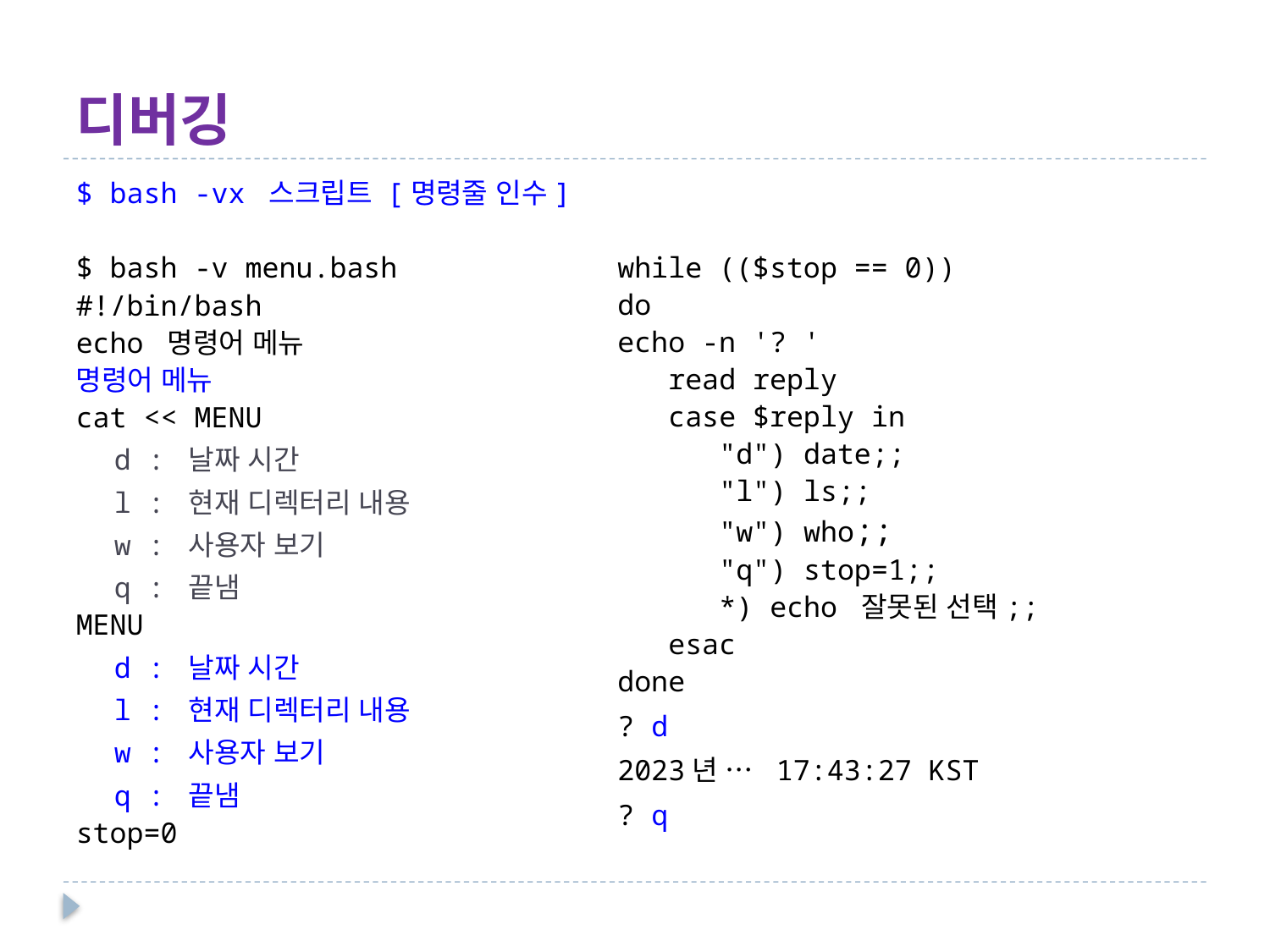

# 디버깅

while (($stop == 0))
do
echo -n '? '
   read reply
   case $reply in
      "d") date;;
      "l") ls;;
      "w") who;;
      "q") stop=1;;
      *) echo 잘못된 선택;;
   esac
done
? d
2023년 …  17:43:27 KST
? q

$ bash -vx 스크립트 [명령줄 인수]

$ bash -v menu.bash
#!/bin/bash
echo 명령어 메뉴
명령어 메뉴
cat << MENU
d : 날짜 시간
l : 현재 디렉터리 내용
w : 사용자 보기
q : 끝냄
MENU
d : 날짜 시간
l : 현재 디렉터리 내용
w : 사용자 보기
q : 끝냄
stop=0